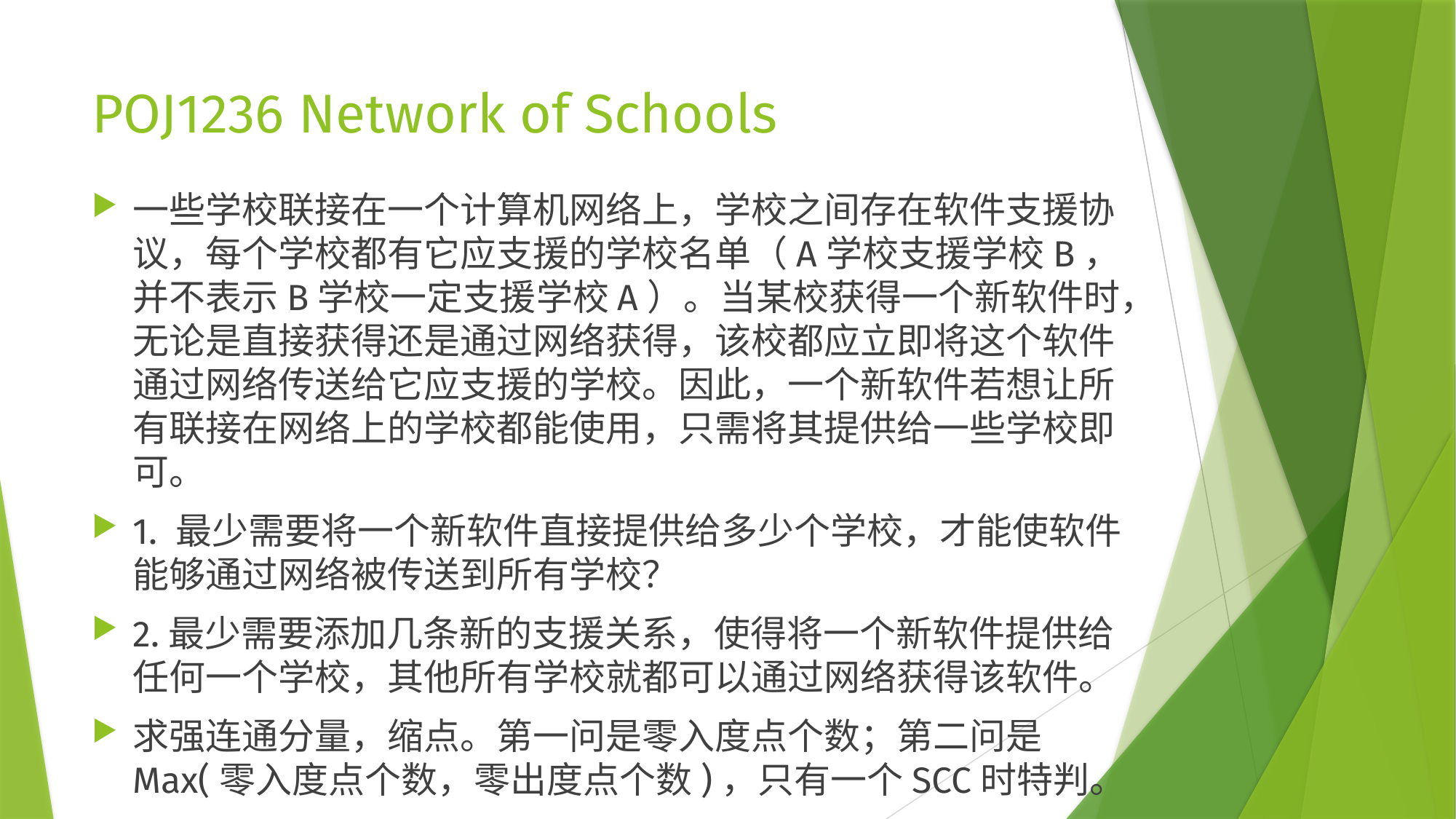

# POJ1236 Network of Schools
一些学校联接在一个计算机网络上，学校之间存在软件支援协议，每个学校都有它应支援的学校名单（A学校支援学校B，并不表示B学校一定支援学校A）。当某校获得一个新软件时，无论是直接获得还是通过网络获得，该校都应立即将这个软件通过网络传送给它应支援的学校。因此，一个新软件若想让所有联接在网络上的学校都能使用，只需将其提供给一些学校即可。
1. 最少需要将一个新软件直接提供给多少个学校，才能使软件能够通过网络被传送到所有学校？
2.最少需要添加几条新的支援关系，使得将一个新软件提供给任何一个学校，其他所有学校就都可以通过网络获得该软件。
求强连通分量，缩点。第一问是零入度点个数；第二问是Max(零入度点个数，零出度点个数)，只有一个SCC时特判。